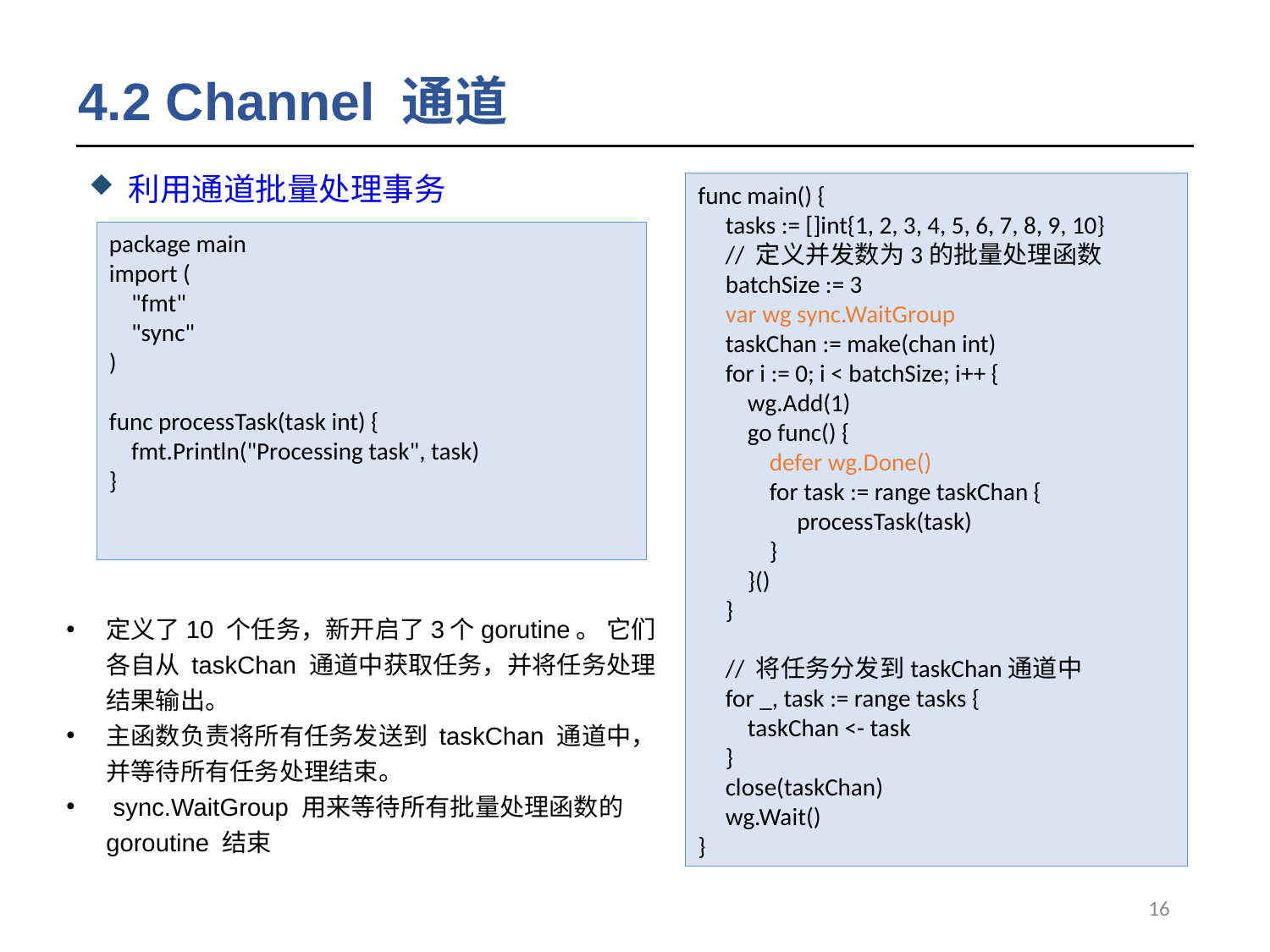

# 4.2 Channel 通道
利用通道批量处理事务

func main() {
     tasks := []int{1, 2, 3, 4, 5, 6, 7, 8, 9, 10}
     // 定义并发数为3的批量处理函数
     batchSize := 3
     var wg sync.WaitGroup
     taskChan := make(chan int)
     for i := 0; i < batchSize; i++ {
         wg.Add(1)
         go func() {
             defer wg.Done()
             for task := range taskChan {
                  processTask(task)
             }
         }()
     }

     // 将任务分发到taskChan通道中
     for _, task := range tasks {
         taskChan <- task
     }
     close(taskChan)
     wg.Wait()
}
package main
import (
    "fmt"
    "sync"
)

func processTask(task int) {
    fmt.Println("Processing task", task)
}

定义了10 个任务，新开启了3个gorutine。 它们各自从 taskChan 通道中获取任务，并将任务处理结果输出。
主函数负责将所有任务发送到 taskChan 通道中，并等待所有任务处理结束。
 sync.WaitGroup 用来等待所有批量处理函数的 goroutine 结束

16